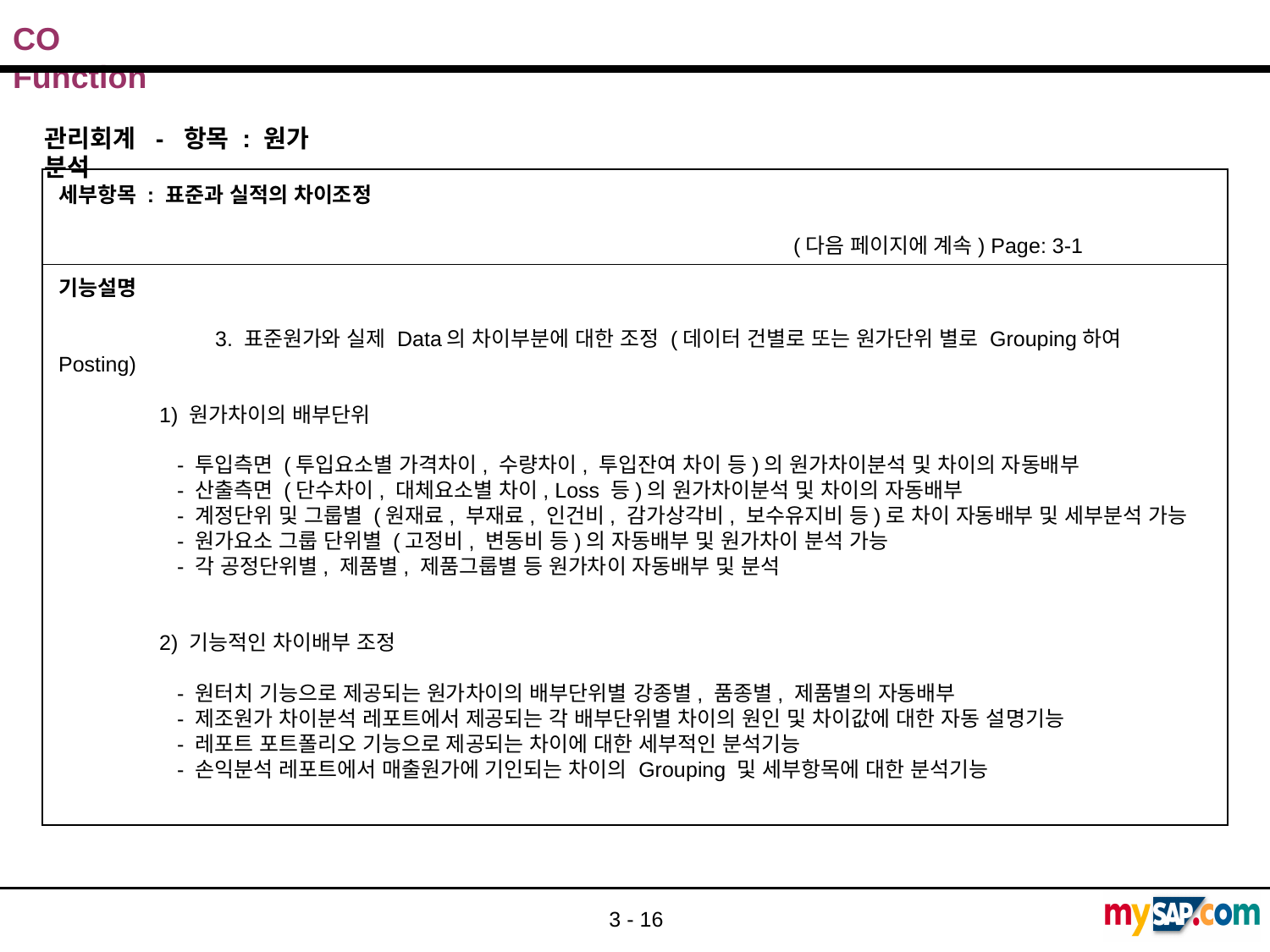

관리회계  -  항목 : 원가 분석

세부항목 : 표준과 실적의 차이조정

                                                                                                                            (다음 페이지에 계속) Page: 3-1
기능설명

	     3. 표준원가와 실제 Data의 차이부분에 대한 조정 (데이터 건별로 또는 원가단위 별로 Grouping하여 Posting)

                 1) 원가차이의 배부단위

                    - 투입측면 (투입요소별 가격차이, 수량차이, 투입잔여 차이 등)의 원가차이분석 및 차이의 자동배부
                    - 산출측면 (단수차이, 대체요소별 차이, Loss 등)의 원가차이분석 및 차이의 자동배부
                    - 계정단위 및 그룹별 (원재료, 부재료, 인건비, 감가상각비, 보수유지비 등)로 차이 자동배부 및 세부분석 가능
                    - 원가요소 그룹 단위별 (고정비, 변동비 등)의 자동배부 및 원가차이 분석 가능
                    - 각 공정단위별, 제품별, 제품그룹별 등 원가차이 자동배부 및 분석

                 2) 기능적인 차이배부 조정

                    - 원터치 기능으로 제공되는 원가차이의 배부단위별 강종별, 품종별, 제품별의 자동배부
                    - 제조원가 차이분석 레포트에서 제공되는 각 배부단위별 차이의 원인 및 차이값에 대한 자동 설명기능
                    - 레포트 포트폴리오 기능으로 제공되는 차이에 대한 세부적인 분석기능
                    - 손익분석 레포트에서 매출원가에 기인되는 차이의 Grouping 및 세부항목에 대한 분석기능